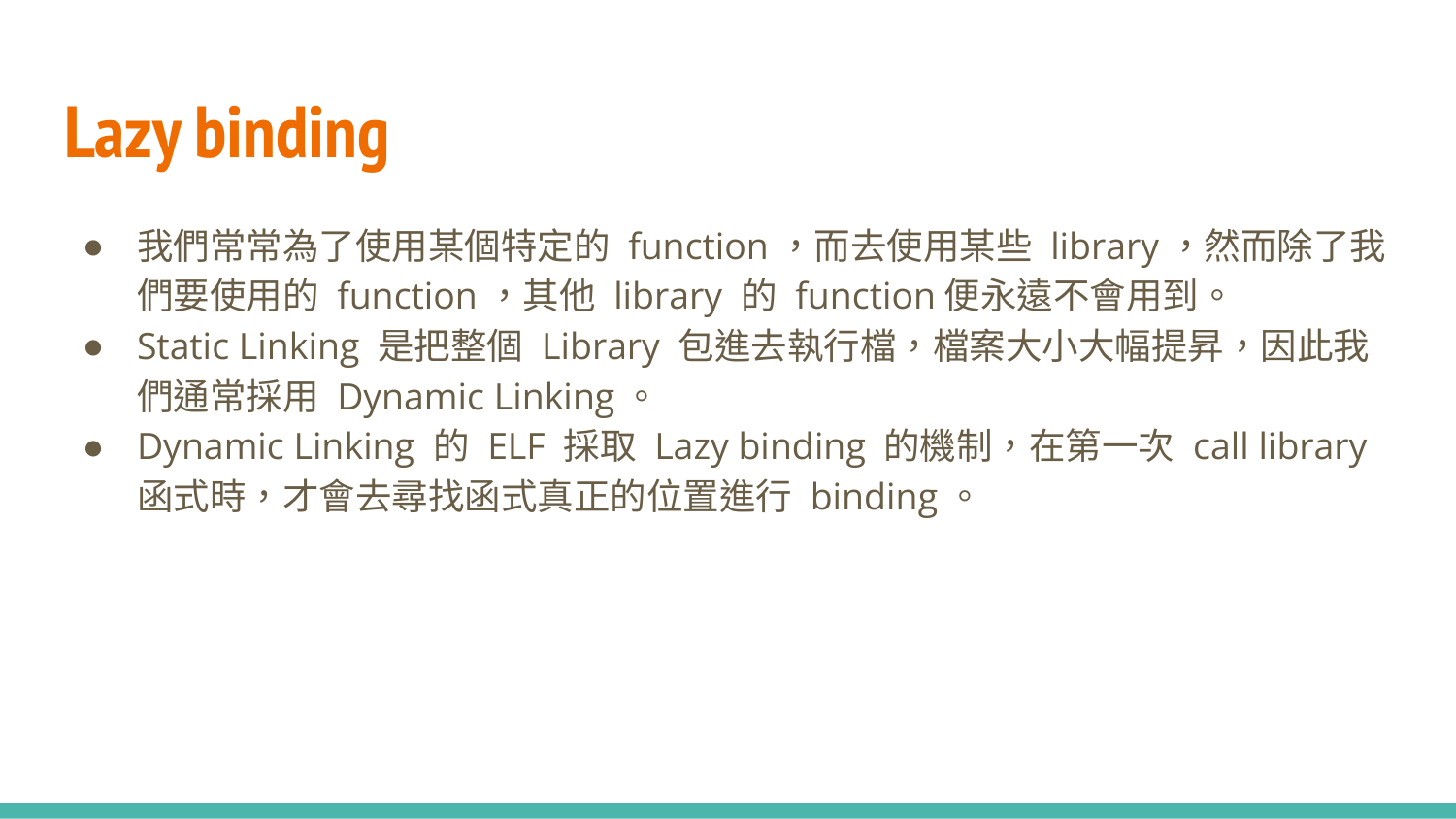

# Lazy binding
我們常常為了使用某個特定的 function，而去使用某些 library，然而除了我們要使用的 function，其他 library 的 function便永遠不會用到。
Static Linking 是把整個 Library 包進去執行檔，檔案大小大幅提昇，因此我們通常採用 Dynamic Linking。
Dynamic Linking 的 ELF 採取 Lazy binding 的機制，在第一次 call library 函式時，才會去尋找函式真正的位置進行 binding。